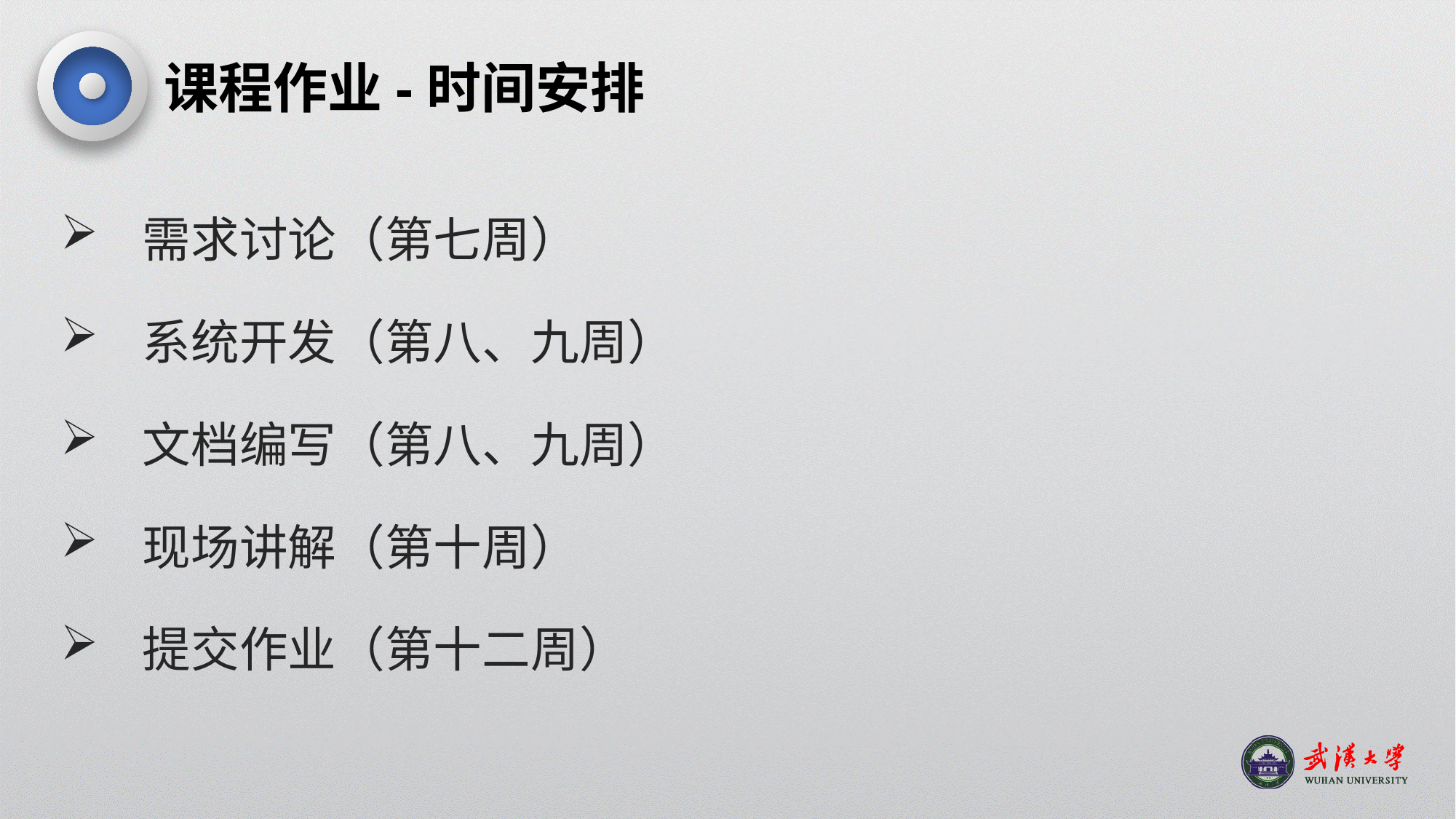

课程作业-时间安排
需求讨论（第七周）
系统开发（第八、九周）
文档编写（第八、九周）
现场讲解（第十周）
提交作业（第十二周）